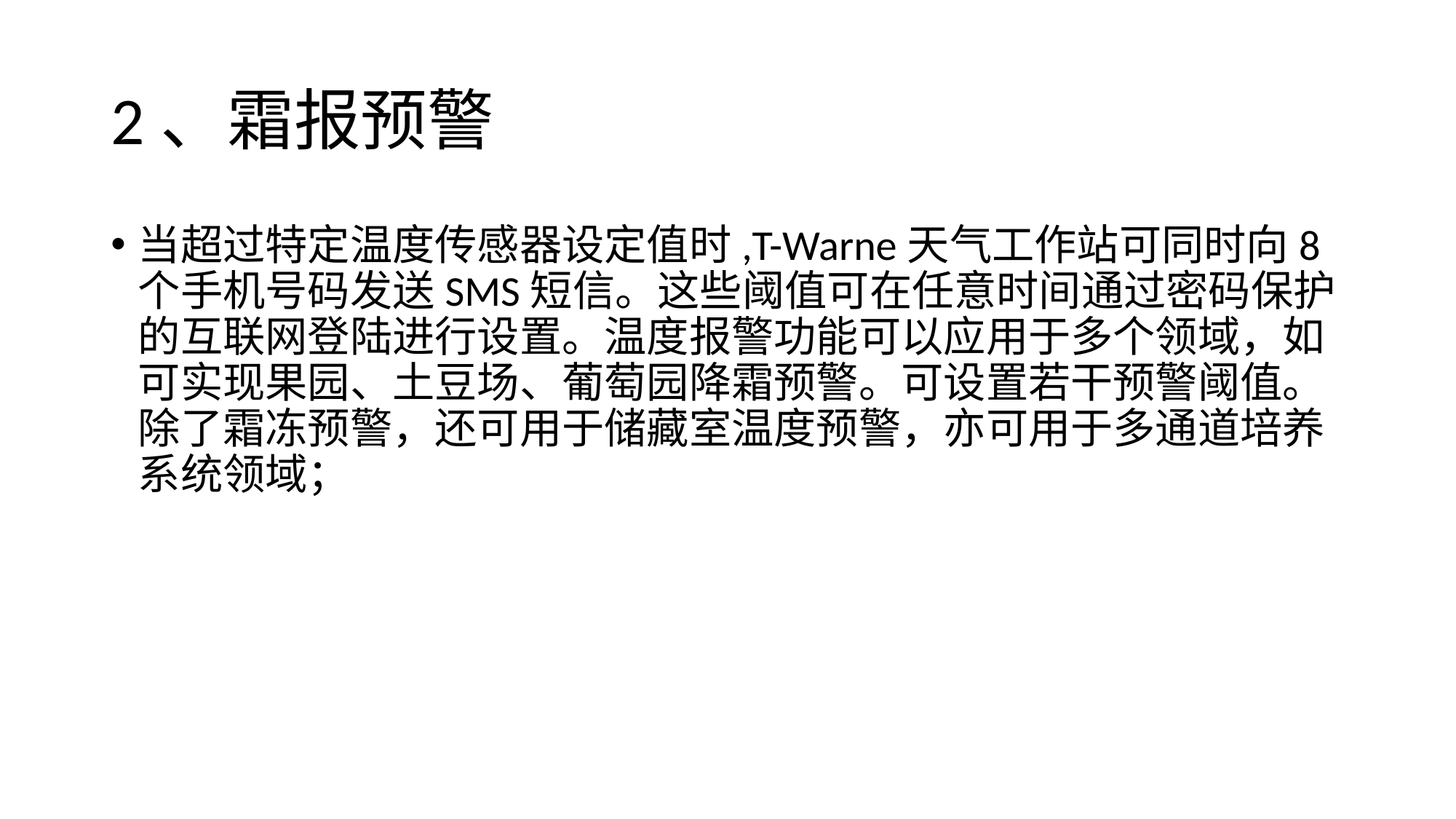

# 2、霜报预警
当超过特定温度传感器设定值时,T-Warne天气工作站可同时向8个手机号码发送SMS短信。这些阈值可在任意时间通过密码保护的互联网登陆进行设置。温度报警功能可以应用于多个领域，如可实现果园、土豆场、葡萄园降霜预警。可设置若干预警阈值。除了霜冻预警，还可用于储藏室温度预警，亦可用于多通道培养系统领域；